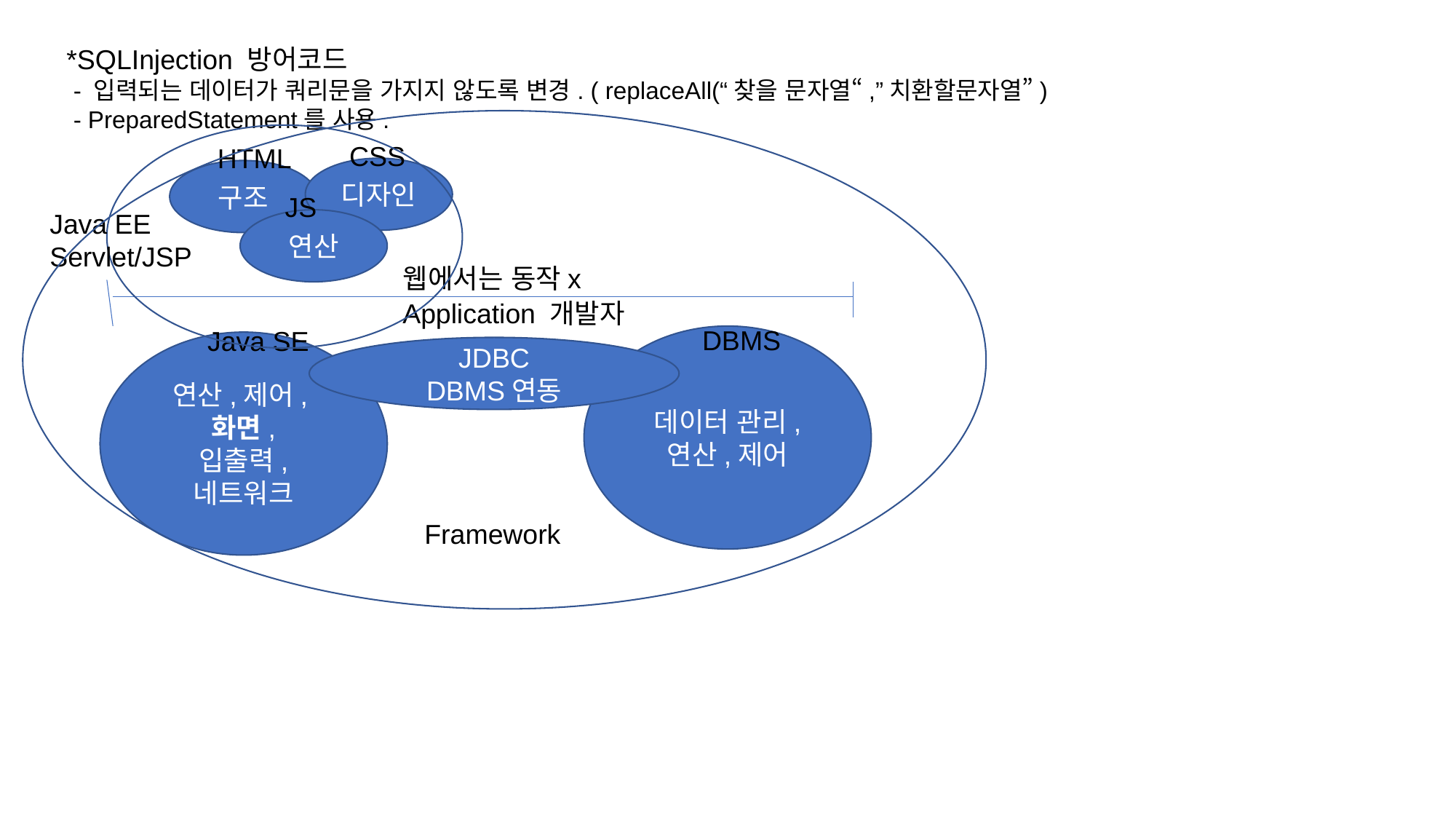

*SQLInjection 방어코드
 - 입력되는 데이터가 쿼리문을 가지지 않도록 변경. ( replaceAll(“찾을 문자열“,”치환할문자열”)
 - PreparedStatement를 사용.

CSS
HTML
디자인
구조
JS
Java EE
Servlet/JSP
연산
웹에서는 동작x
Application 개발자
DBMS
Java SE
데이터 관리,
연산,제어
연산,제어,화면,
입출력, 네트워크
JDBC
DBMS연동
Framework